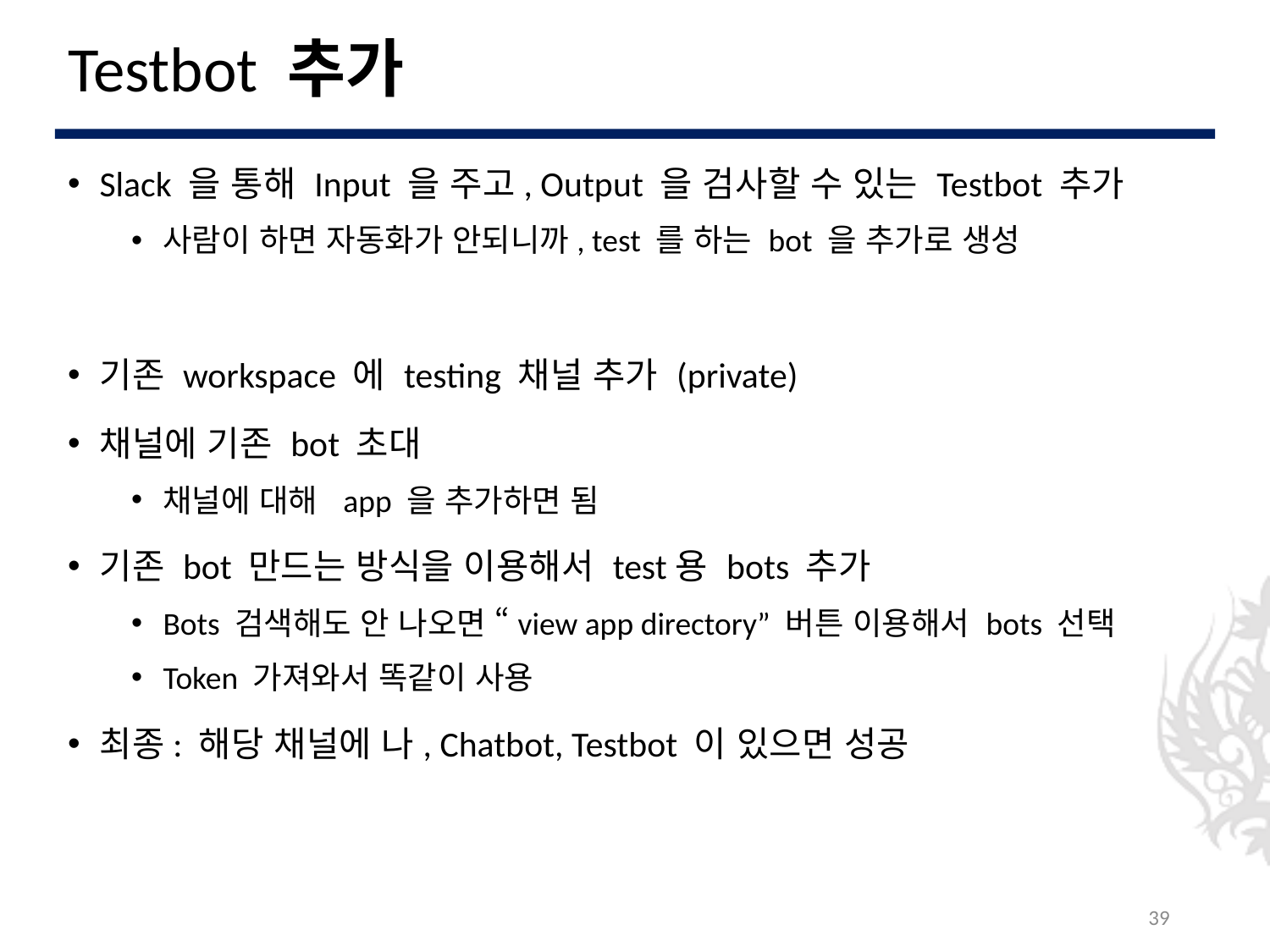

# Testbot 추가
Slack 을 통해 Input 을 주고, Output 을 검사할 수 있는 Testbot 추가
사람이 하면 자동화가 안되니까, test 를 하는 bot 을 추가로 생성

기존 workspace 에 testing 채널 추가 (private)
채널에 기존 bot 초대
채널에 대해  app 을 추가하면 됨
기존 bot 만드는 방식을 이용해서 test용 bots 추가
Bots 검색해도 안 나오면 “view app directory” 버튼 이용해서 bots 선택
Token 가져와서 똑같이 사용
최종: 해당 채널에 나, Chatbot, Testbot 이 있으면 성공

39